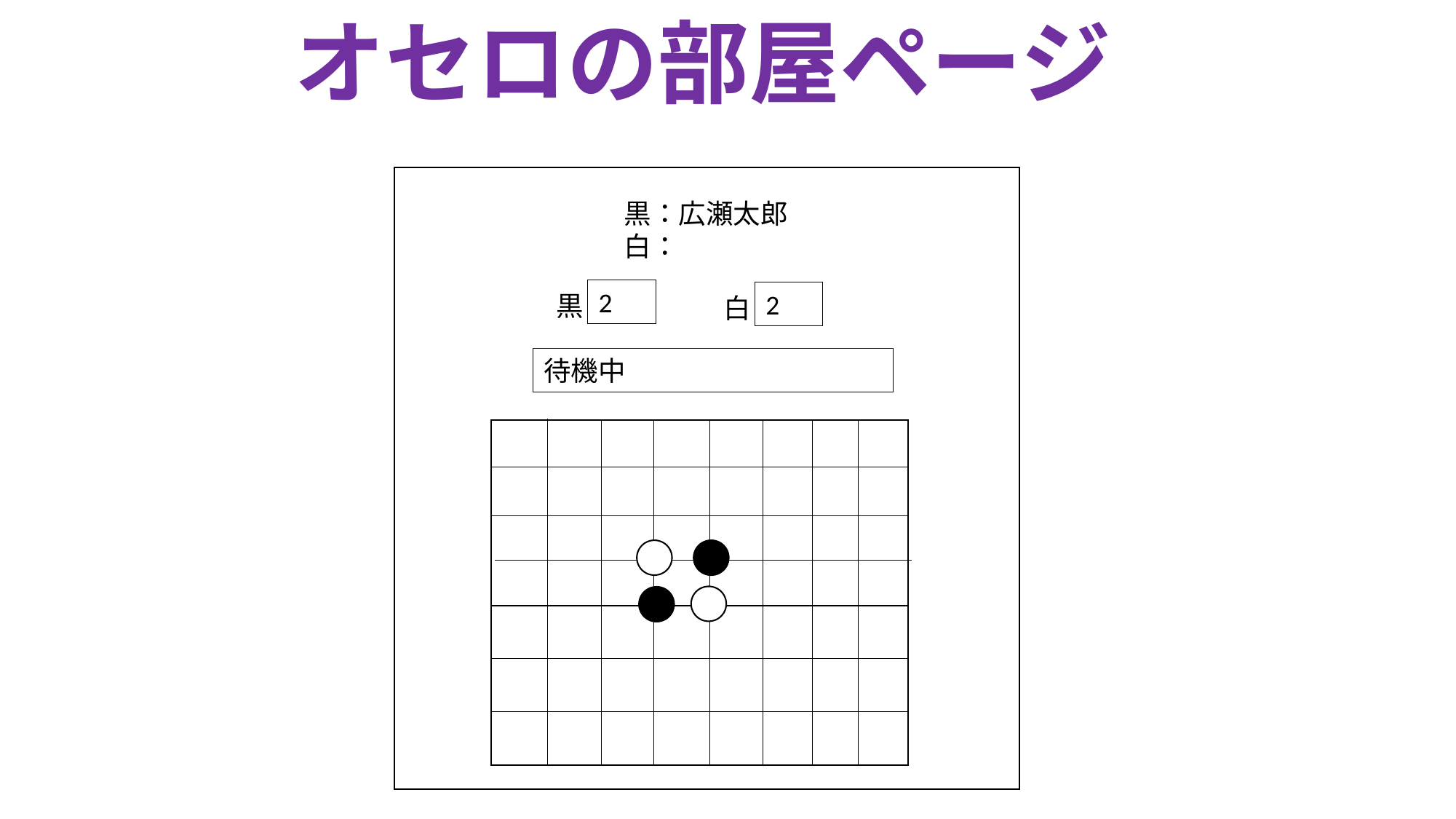

オセロの部屋ページ

黒：広瀬太郎
白：
2
黒
2
白
待機中